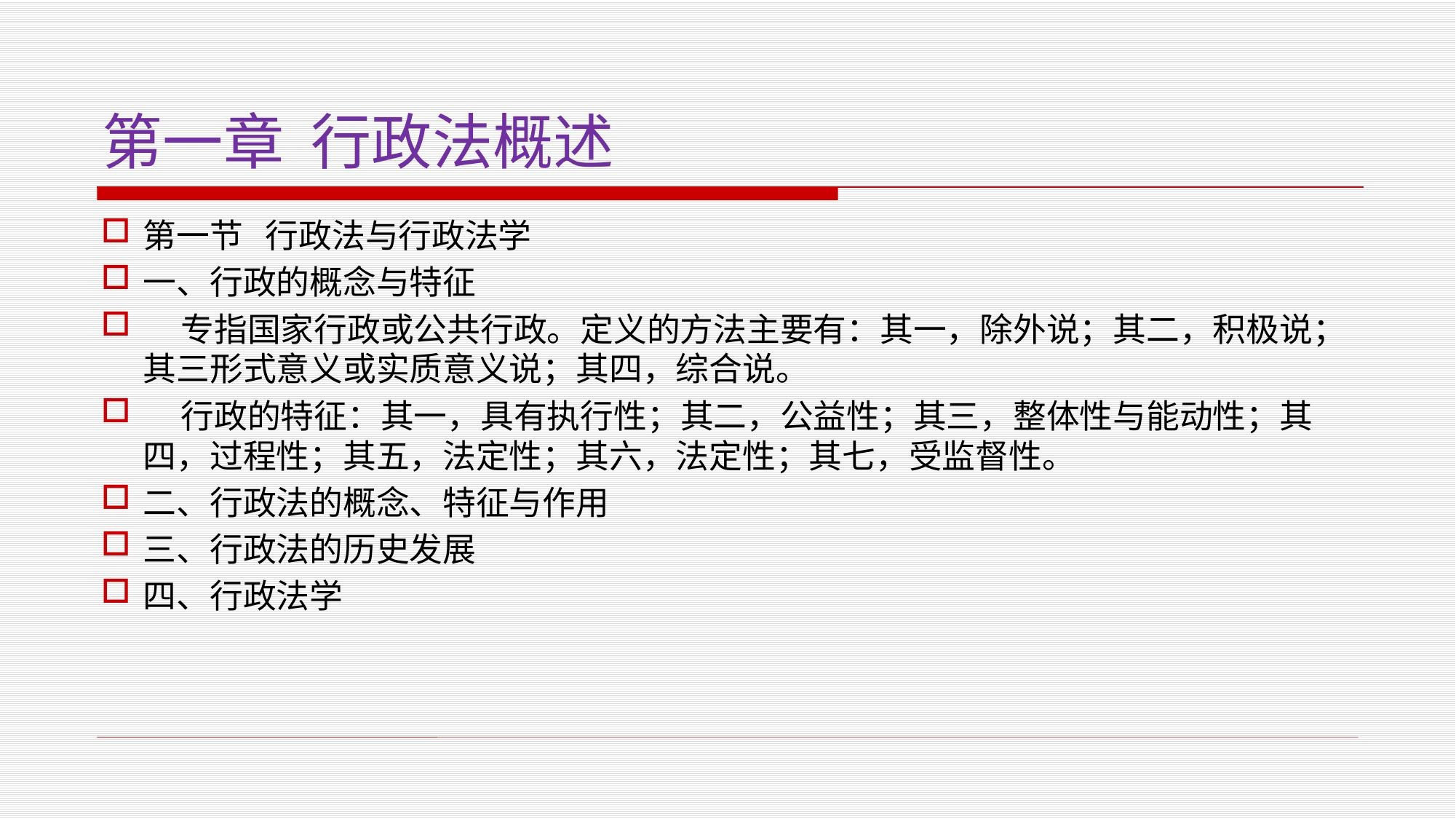

# 第一章  行政法概述
第一节   行政法与行政法学
一、行政的概念与特征
    专指国家行政或公共行政。定义的方法主要有：其一，除外说；其二，积极说；其三形式意义或实质意义说；其四，综合说。
    行政的特征：其一，具有执行性；其二，公益性；其三，整体性与能动性；其四，过程性；其五，法定性；其六，法定性；其七，受监督性。
二、行政法的概念、特征与作用
三、行政法的历史发展
四、行政法学